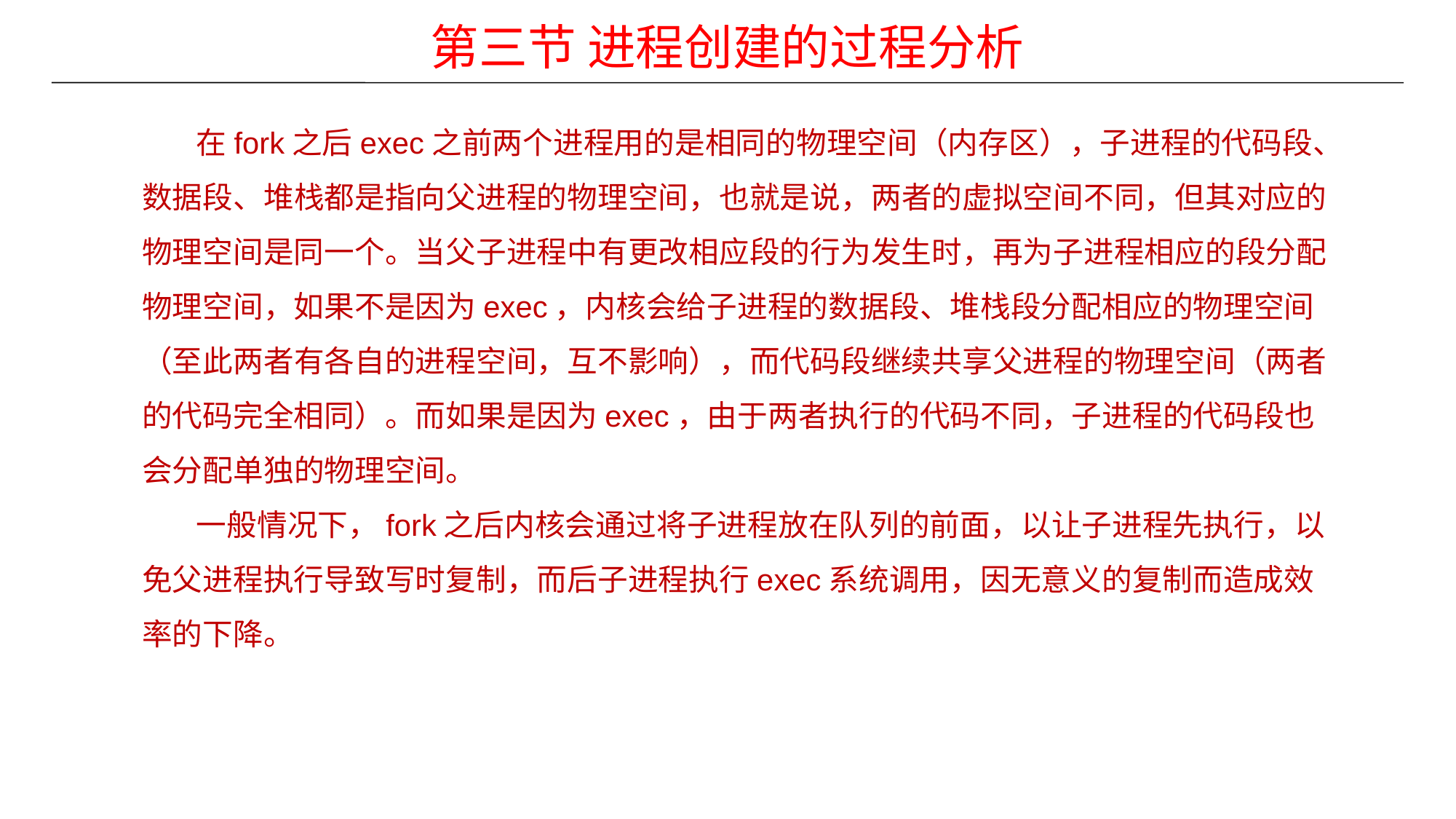

第三节 进程创建的过程分析

       在fork之后exec之前两个进程用的是相同的物理空间（内存区），子进程的代码段、数据段、堆栈都是指向父进程的物理空间，也就是说，两者的虚拟空间不同，但其对应的物理空间是同一个。当父子进程中有更改相应段的行为发生时，再为子进程相应的段分配物理空间，如果不是因为exec，内核会给子进程的数据段、堆栈段分配相应的物理空间（至此两者有各自的进程空间，互不影响），而代码段继续共享父进程的物理空间（两者的代码完全相同）。而如果是因为exec，由于两者执行的代码不同，子进程的代码段也会分配单独的物理空间。
       一般情况下，fork之后内核会通过将子进程放在队列的前面，以让子进程先执行，以免父进程执行导致写时复制，而后子进程执行exec系统调用，因无意义的复制而造成效率的下降。